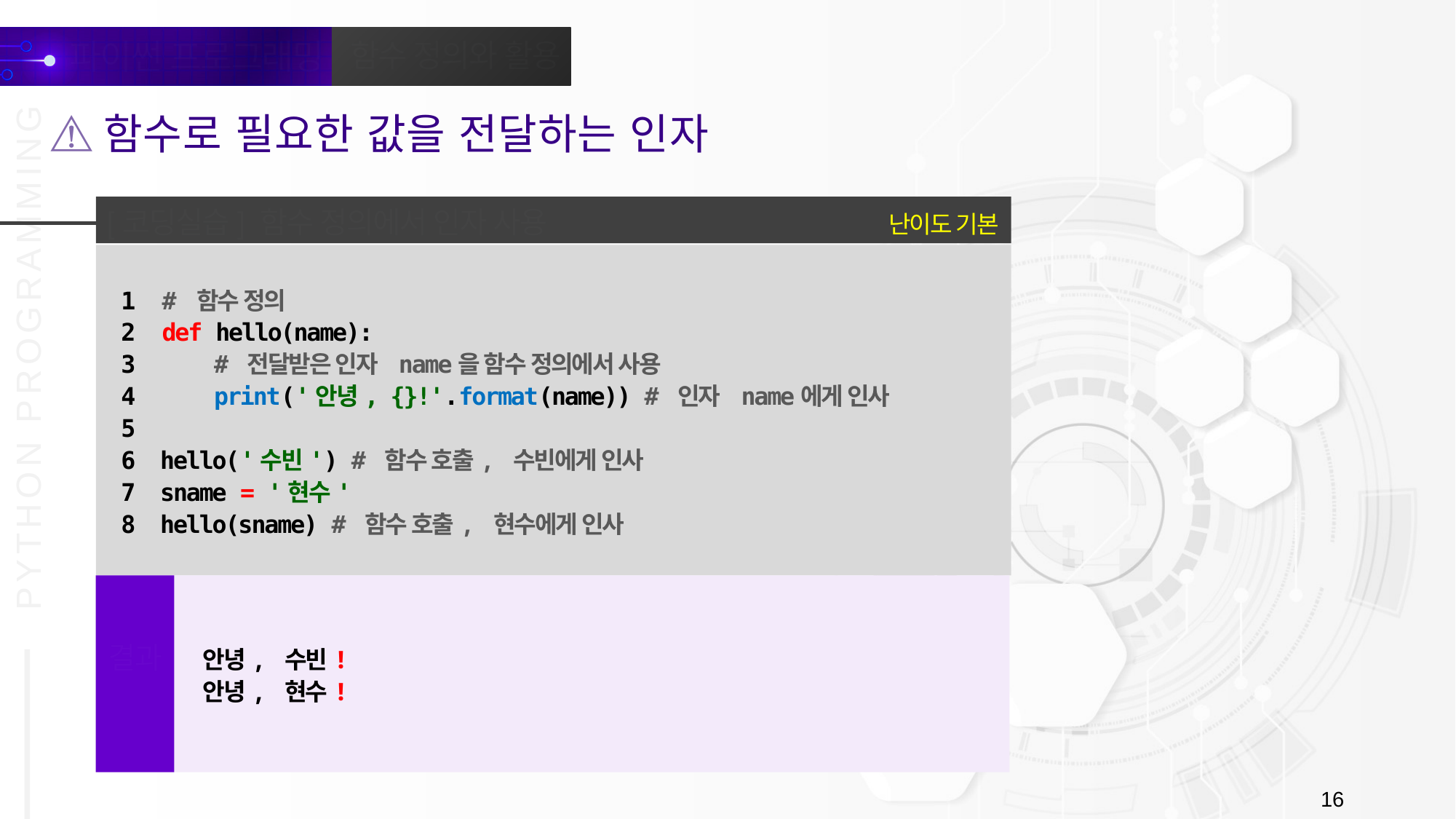

함수로 필요한 값을 전달하는 인자

난이도 기본
[코딩실습] 함수 정의에서 인자 사용
1  # 함수 정의
2  def hello(name):
3      # 전달받은 인자 name을 함수 정의에서 사용
4      print('안녕, {}!'.format(name)) # 인자 name에게 인사
5
6  hello('수빈') # 함수 호출, 수빈에게 인사
7  sname = '현수'
8  hello(sname) # 함수 호출, 현수에게 인사
안녕, 수빈!
안녕, 현수!
결과

16